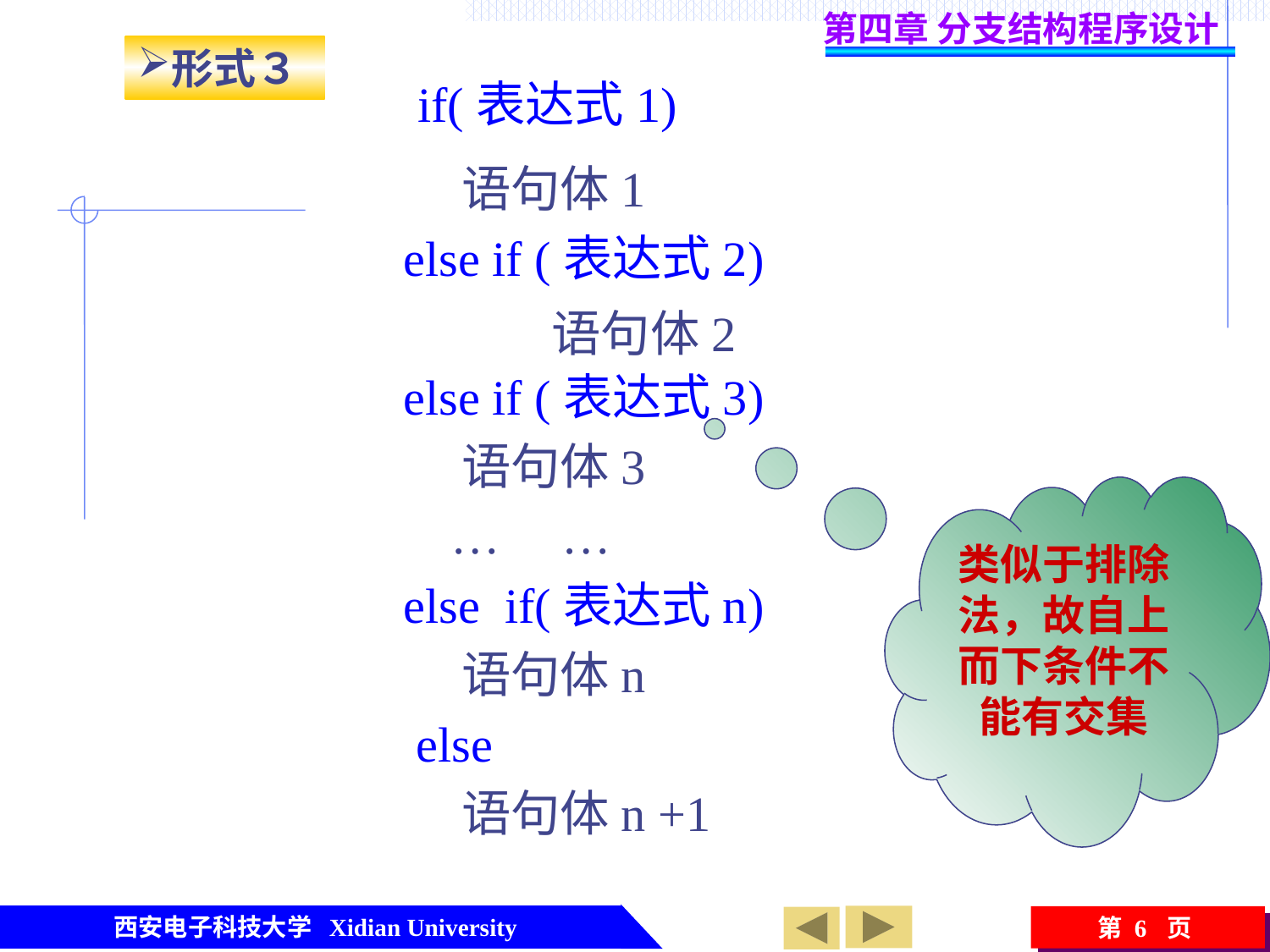

第四章 分支结构程序设计

形式３
if(表达式1)
语句体1
else if (表达式2)
语句体2
else if (表达式3)
语句体3
类似于排除法，故自上而下条件不能有交集
…     …
else  if(表达式n)
语句体n
else
语句体n +1